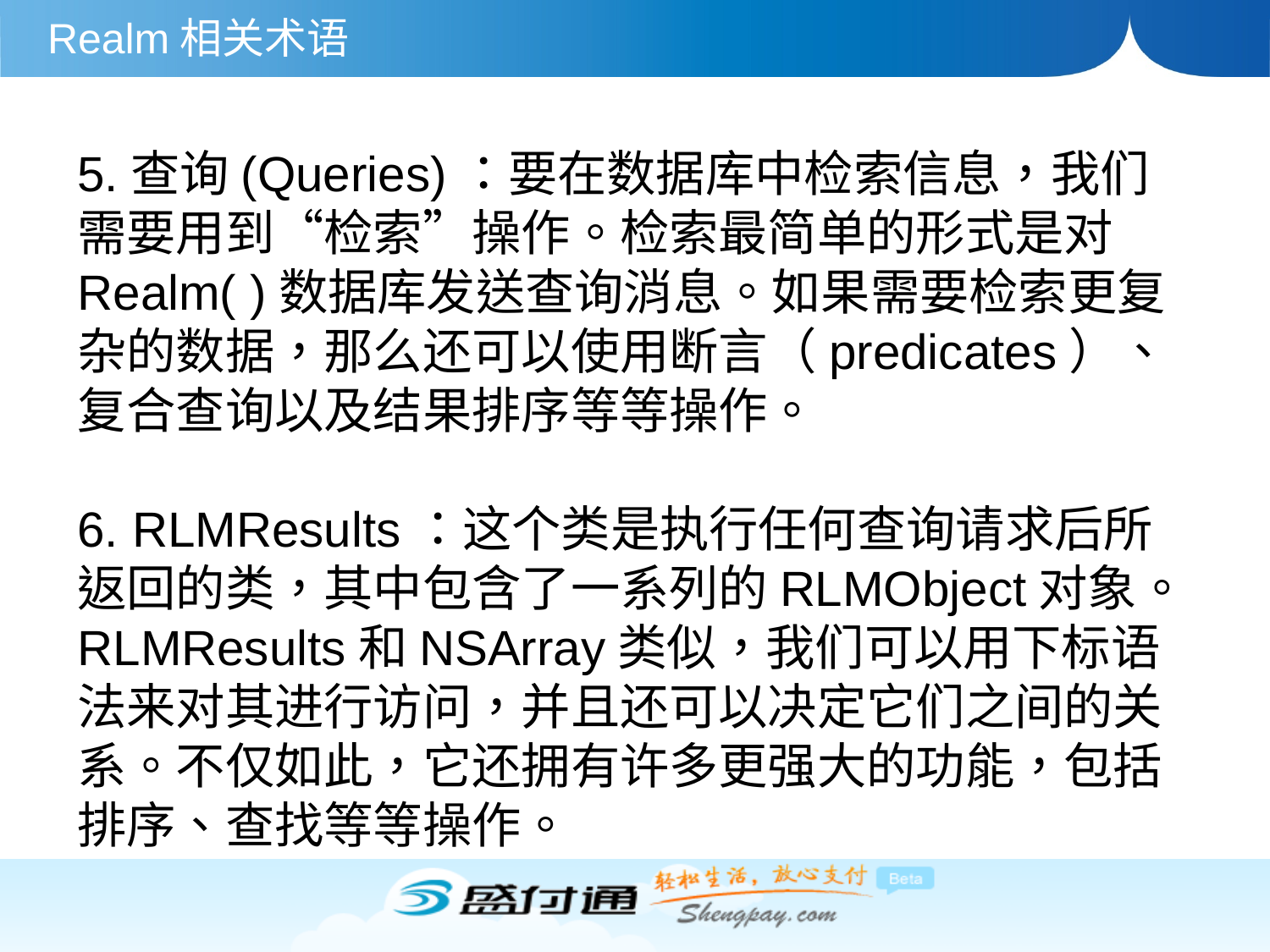

Realm相关术语
5.查询(Queries)：要在数据库中检索信息，我们需要用到“检索”操作。检索最简单的形式是对Realm( )数据库发送查询消息。如果需要检索更复杂的数据，那么还可以使用断言（predicates）、复合查询以及结果排序等等操作。

6. RLMResults：这个类是执行任何查询请求后所返回的类，其中包含了一系列的RLMObject对象。RLMResults和NSArray类似，我们可以用下标语法来对其进行访问，并且还可以决定它们之间的关系。不仅如此，它还拥有许多更强大的功能，包括排序、查找等等操作。